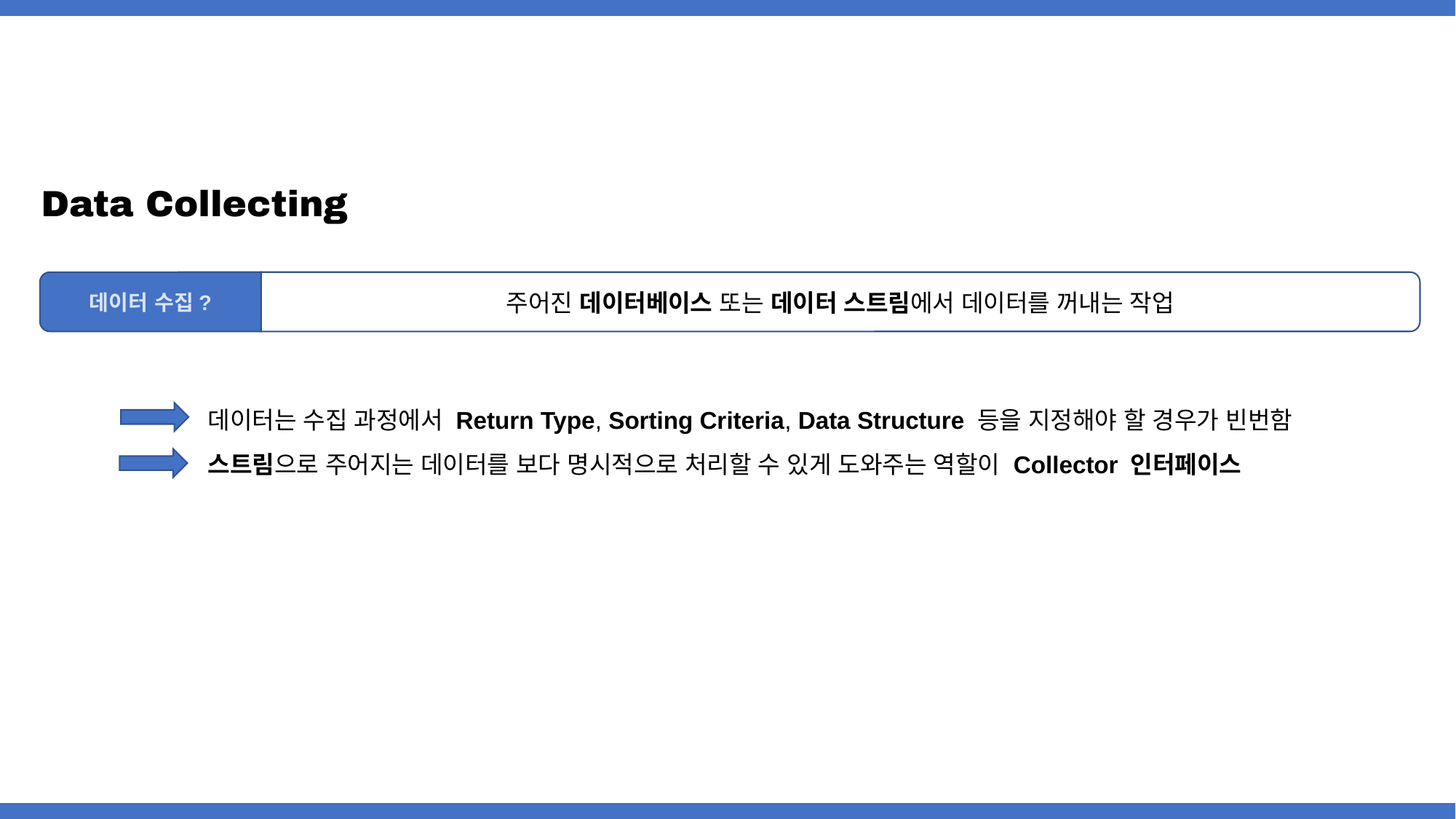

Data Collecting

데이터 수집?
주어진 데이터베이스 또는 데이터 스트림에서 데이터를 꺼내는 작업
데이터는 수집 과정에서 Return Type, Sorting Criteria, Data Structure 등을 지정해야 할 경우가 빈번함

스트림으로 주어지는 데이터를 보다 명시적으로 처리할 수 있게 도와주는 역할이 Collector 인터페이스